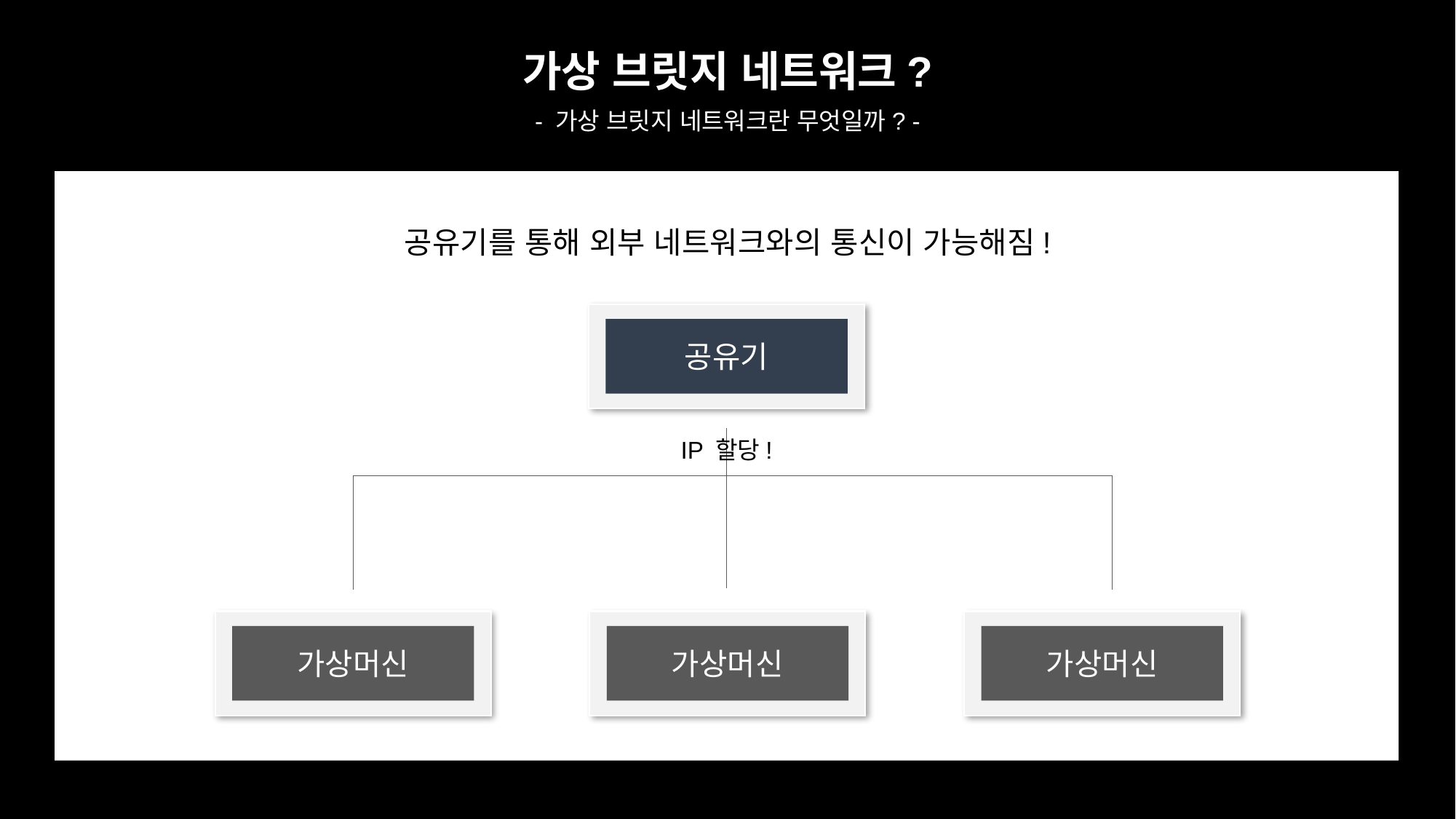

가상 브릿지 네트워크?
- 가상 브릿지 네트워크란 무엇일까? -

공유기를 통해 외부 네트워크와의 통신이 가능해짐!

공유기
IP 할당!

가상머신

가상머신

가상머신